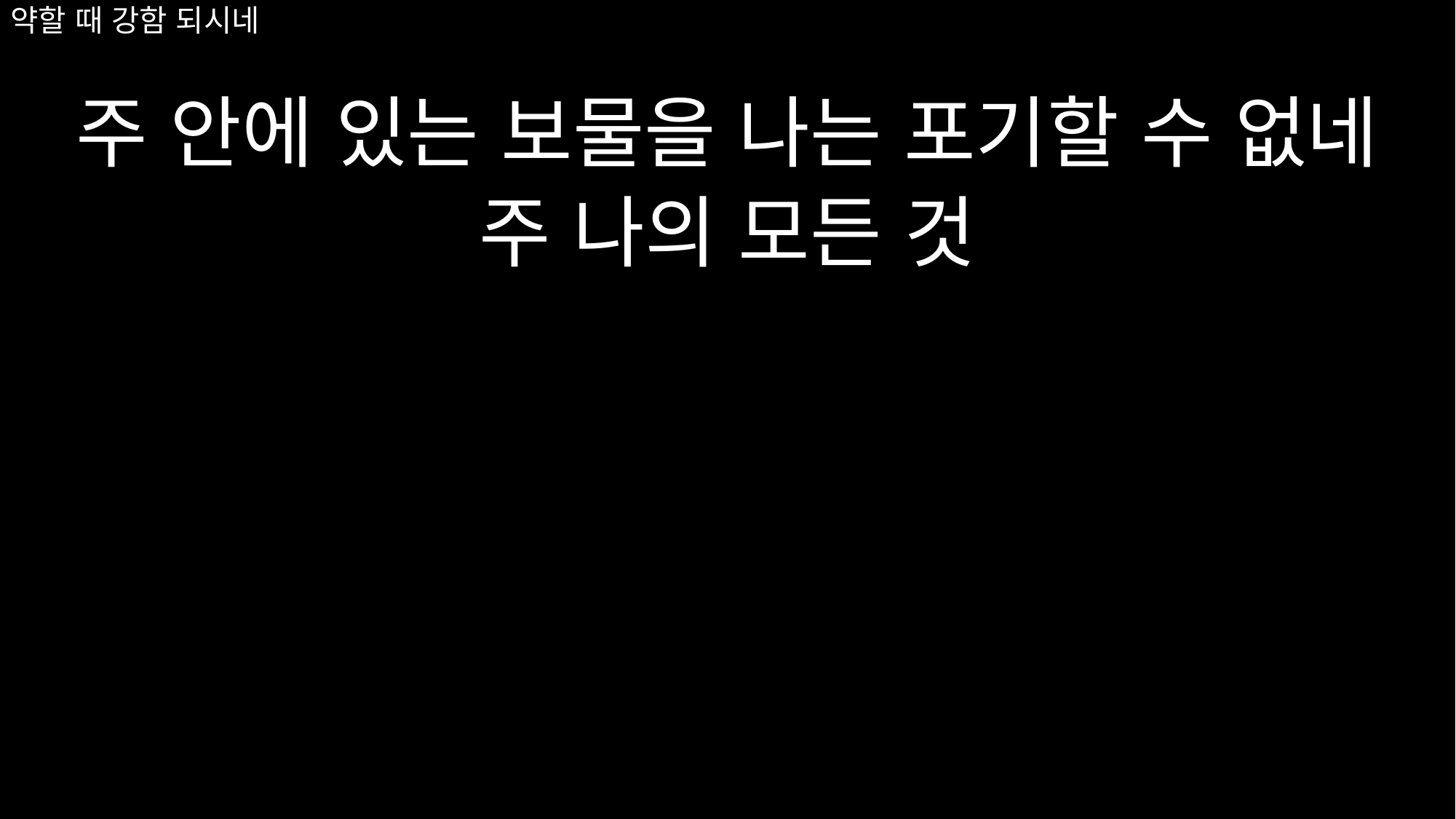

# 약할 때 강함 되시네
주 안에 있는 보물을 나는 포기할 수 없네
주 나의 모든 것